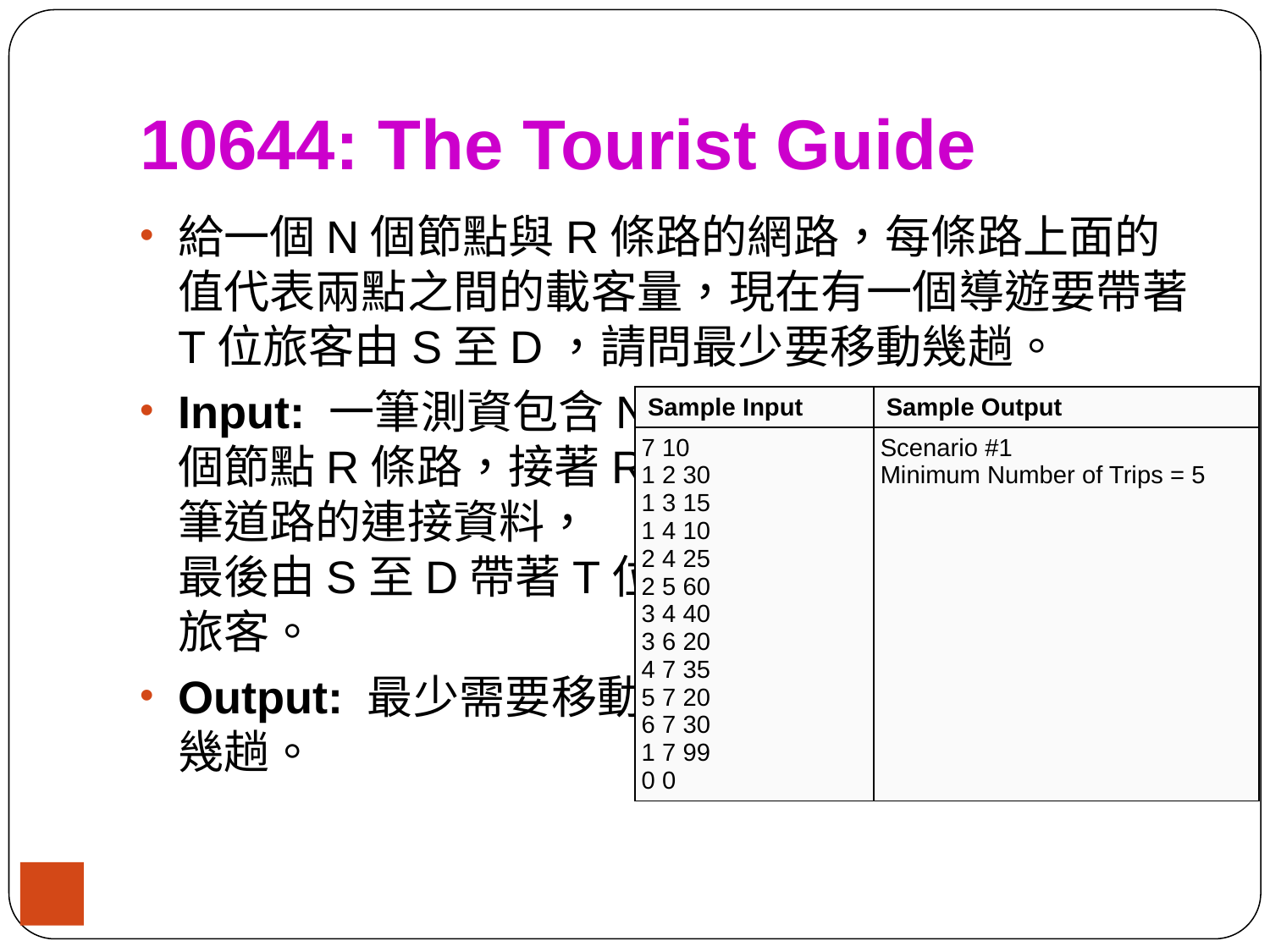

# 10644: The Tourist Guide
給一個N個節點與R條路的網路，每條路上面的值代表兩點之間的載客量，現在有一個導遊要帶著T位旅客由S至D，請問最少要移動幾趟。
Input: 一筆測資包含N
個節點R條路，接著R
筆道路的連接資料，
最後由S至D帶著T位
旅客。
Output: 最少需要移動
幾趟。
| Sample Input | Sample Output |
| --- | --- |
| 7 10 1 2 30 1 3 15 1 4 10 2 4 25 2 5 60 3 4 40 3 6 20 4 7 35 5 7 20 6 7 30 1 7 99 0 0 | Scenario #1 Minimum Number of Trips = 5 |